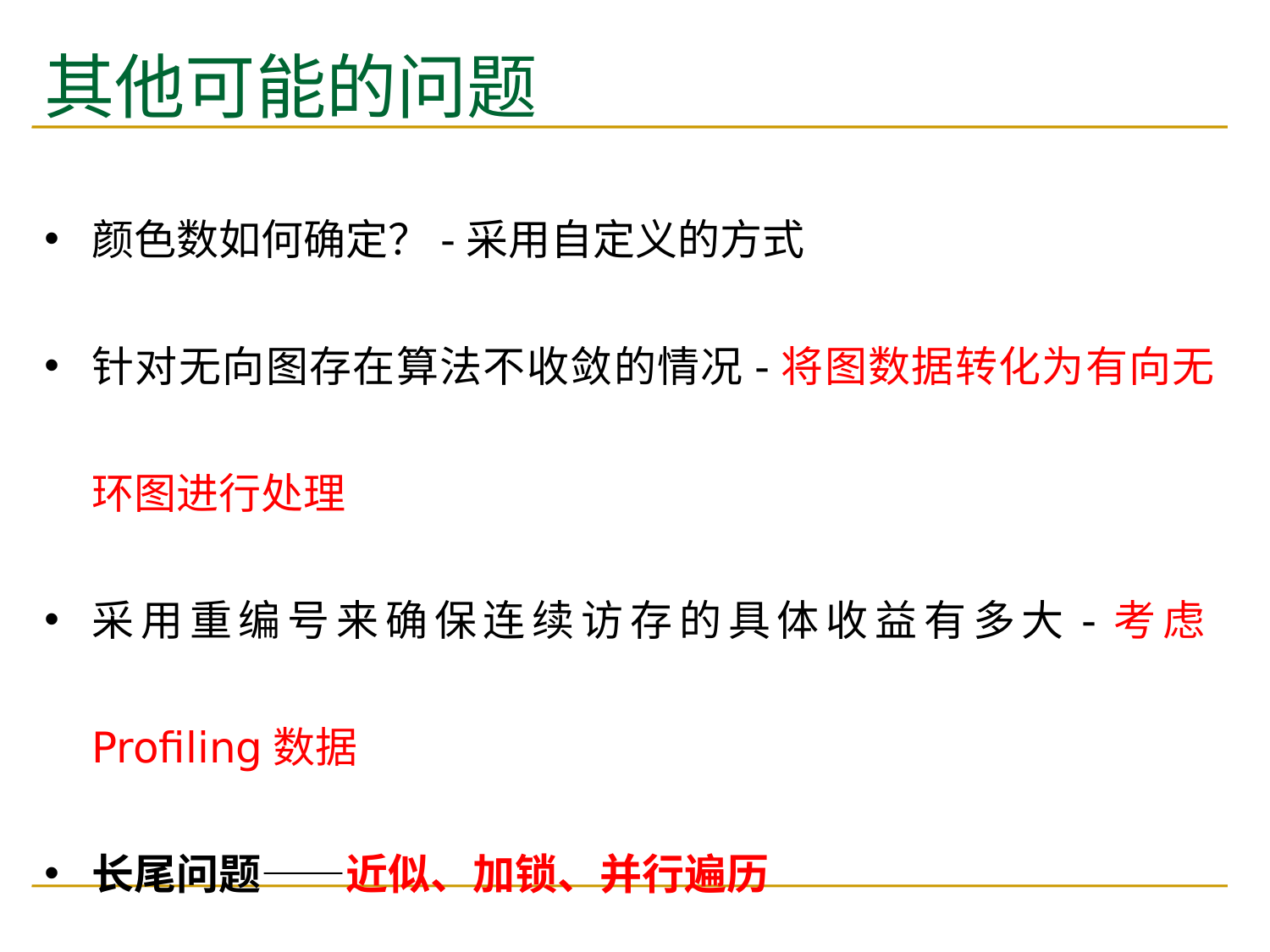

# 其他可能的问题
颜色数如何确定？-采用自定义的方式
针对无向图存在算法不收敛的情况-将图数据转化为有向无环图进行处理
采用重编号来确保连续访存的具体收益有多大-考虑Profiling数据
长尾问题——近似、加锁、并行遍历